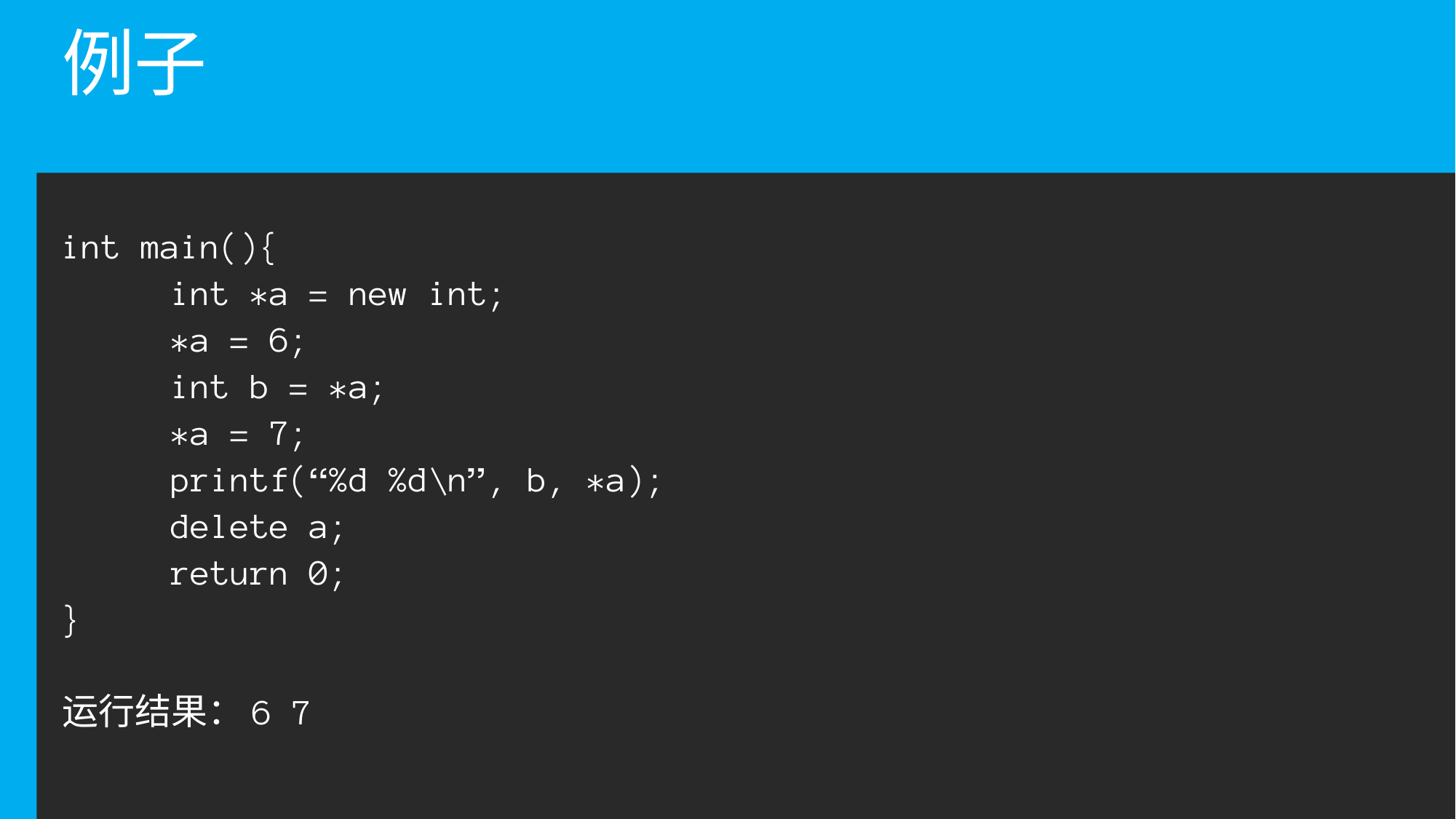

# 例子
int main(){
	int *a = new int;
	*a = 6;
	int b = *a;
 	*a = 7;
	printf(“%d %d\n”, b, *a);
	delete a;
	return 0;
}

运行结果：6 7